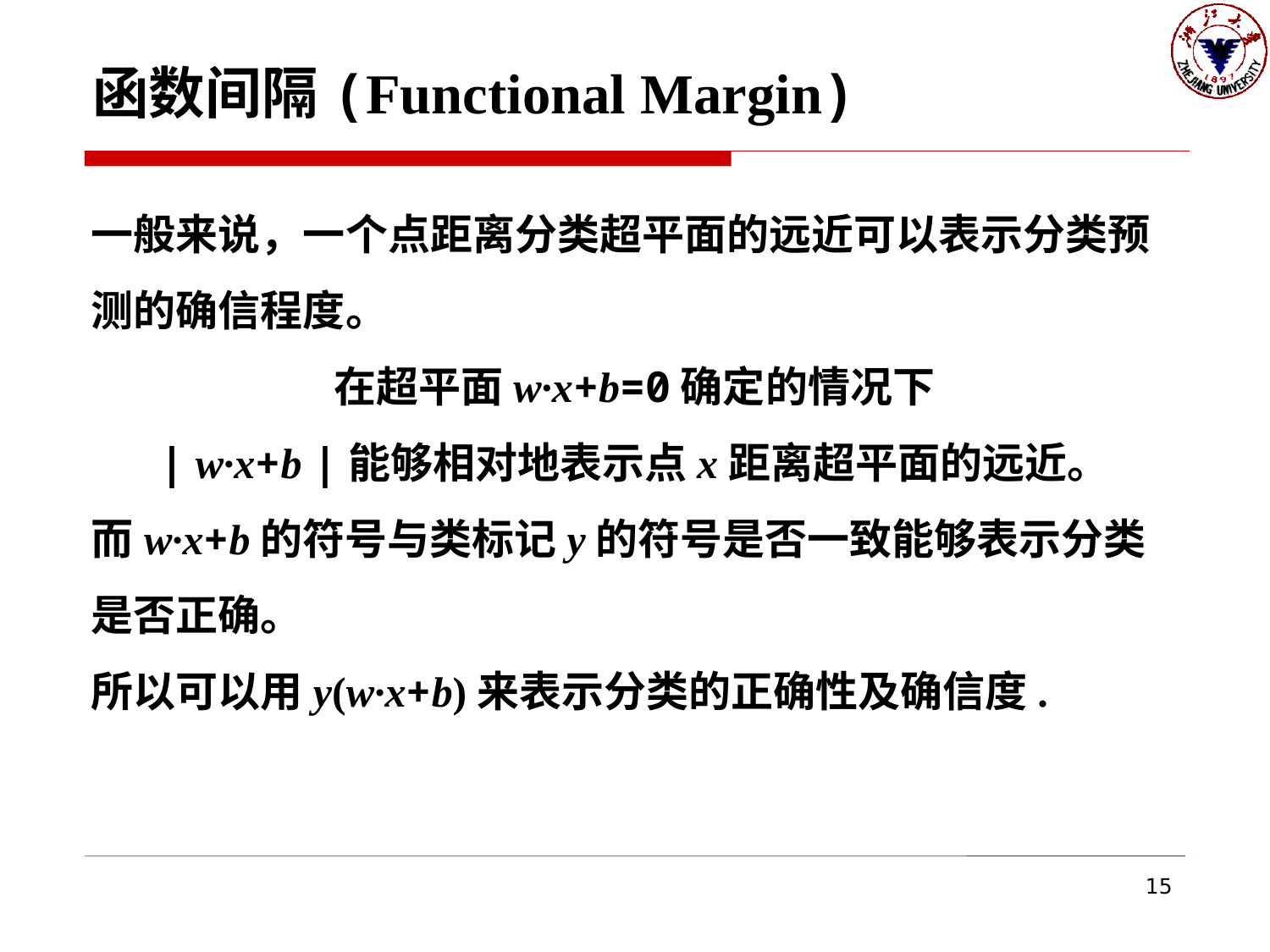

# 函数间隔(Functional Margin)
一般来说，一个点距离分类超平面的远近可以表示分类预测的确信程度。
在超平面w·x+b=0确定的情况下
| w·x+b |能够相对地表示点x距离超平面的远近。
而w·x+b的符号与类标记y的符号是否一致能够表示分类是否正确。
所以可以用y(w·x+b)来表示分类的正确性及确信度.

15